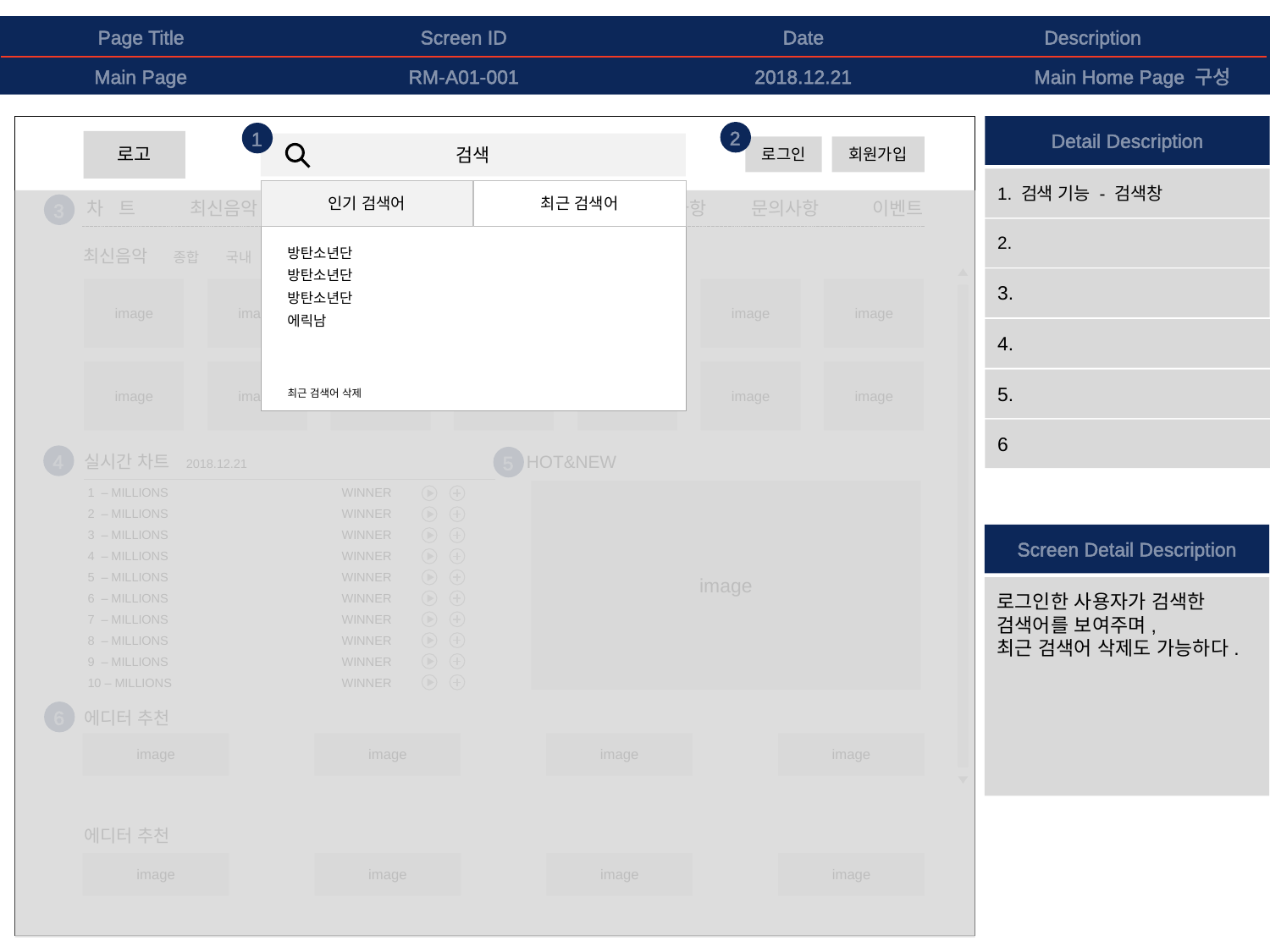

Page Title
Screen ID
Date
Description
Main Page
RM-A01-001
2018.12.21
Main Home Page 구성

Detail Description
2

1

로고

로그인

회원가입
검색

1. 검색 기능 - 검색창

인기 검색어
최근 검색어

차   트
최신음악
장르음악
음악보기
추   천
공지사항
문의사항
이벤트
3

2.
방탄소년단
최신음악
종합
국내
국외
방탄소년단

3.

image

image

image

image

image

image

image
방탄소년단
에릭남

4.

image

image

image

image

image

image

image

5.
최근 검색어 삭제

6
4

5

실시간 차트
HOT&NEW
2018.12.21
1  – MILLIONS		WINNER

2  – MILLIONS		WINNER

3  – MILLIONS		WINNER

Screen Detail Description

4  – MILLIONS		WINNER

5  – MILLIONS		WINNER
image

로그인한 사용자가 검색한
검색어를 보여주며,
최근 검색어 삭제도 가능하다.
6  – MILLIONS		WINNER

7  – MILLIONS		WINNER

8  – MILLIONS		WINNER

9  – MILLIONS		WINNER

10 – MILLIONS		WINNER

6

에디터 추천

image

image

image

image
에디터 추천

image

image

image

image